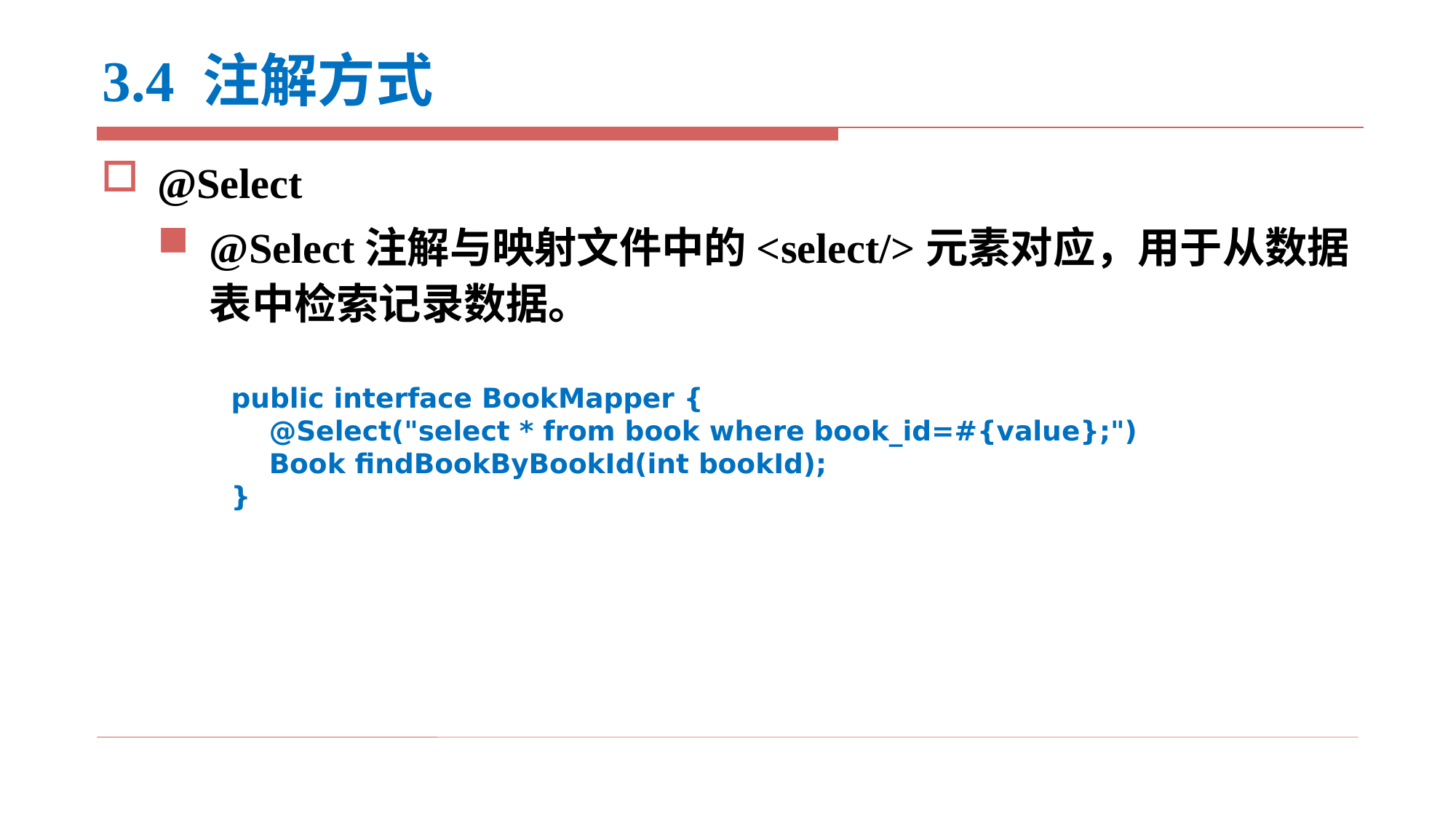

# 3.4 注解方式
@Select
@Select注解与映射文件中的<select/>元素对应，用于从数据表中检索记录数据。
public interface BookMapper {
    @Select("select * from book where book_id=#{value};")
    Book findBookByBookId(int bookId);
}
51